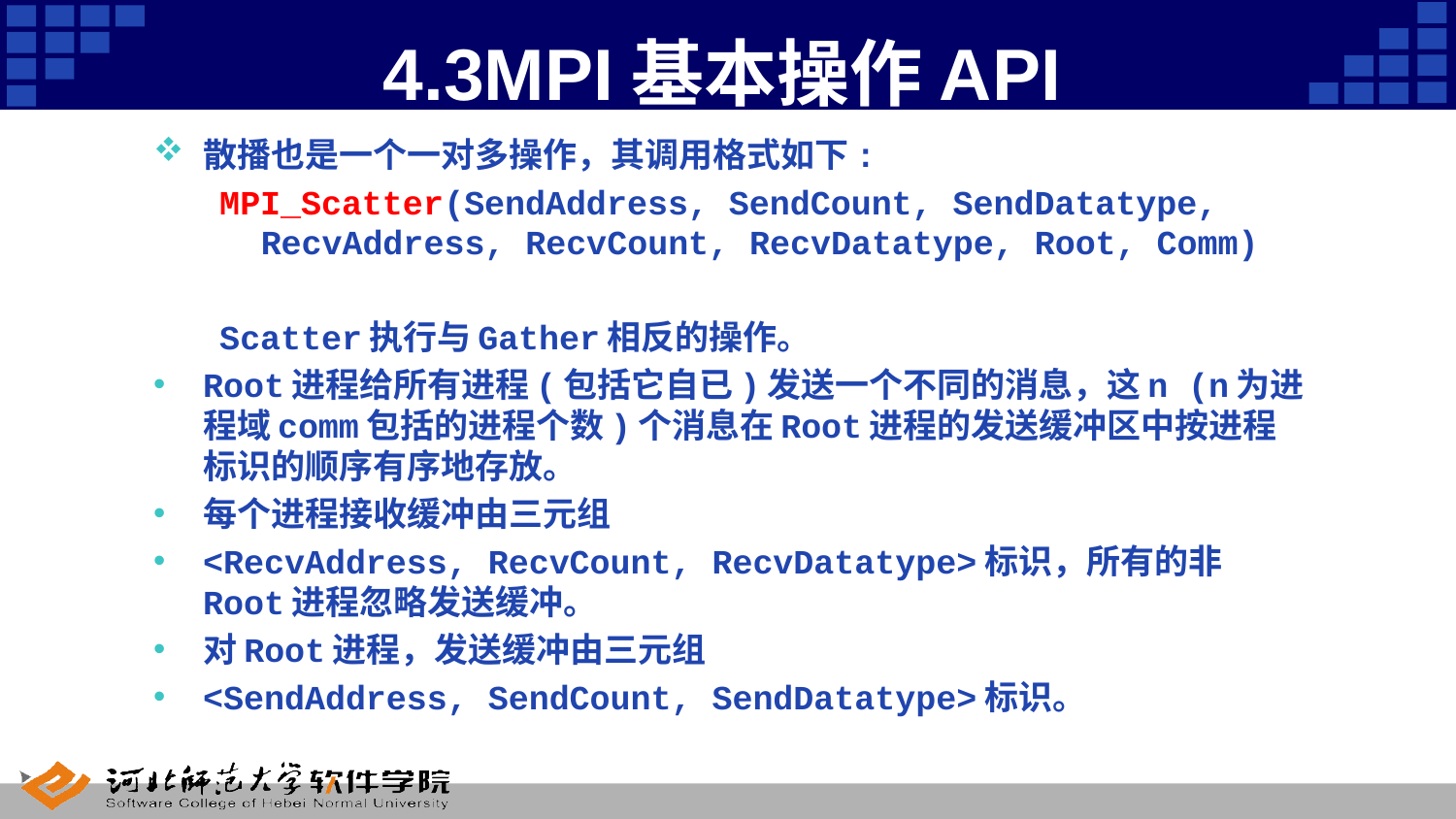

# 4.3MPI基本操作API
散播也是一个一对多操作，其调用格式如下:
MPI_Scatter(SendAddress, SendCount, SendDatatype,	RecvAddress, RecvCount, RecvDatatype, Root, Comm)

Scatter执行与Gather相反的操作。
Root进程给所有进程(包括它自已)发送一个不同的消息，这n (n为进程域comm包括的进程个数)个消息在Root进程的发送缓冲区中按进程标识的顺序有序地存放。
每个进程接收缓冲由三元组
<RecvAddress, RecvCount, RecvDatatype>标识，所有的非Root进程忽略发送缓冲。
对Root进程，发送缓冲由三元组
<SendAddress, SendCount, SendDatatype>标识。